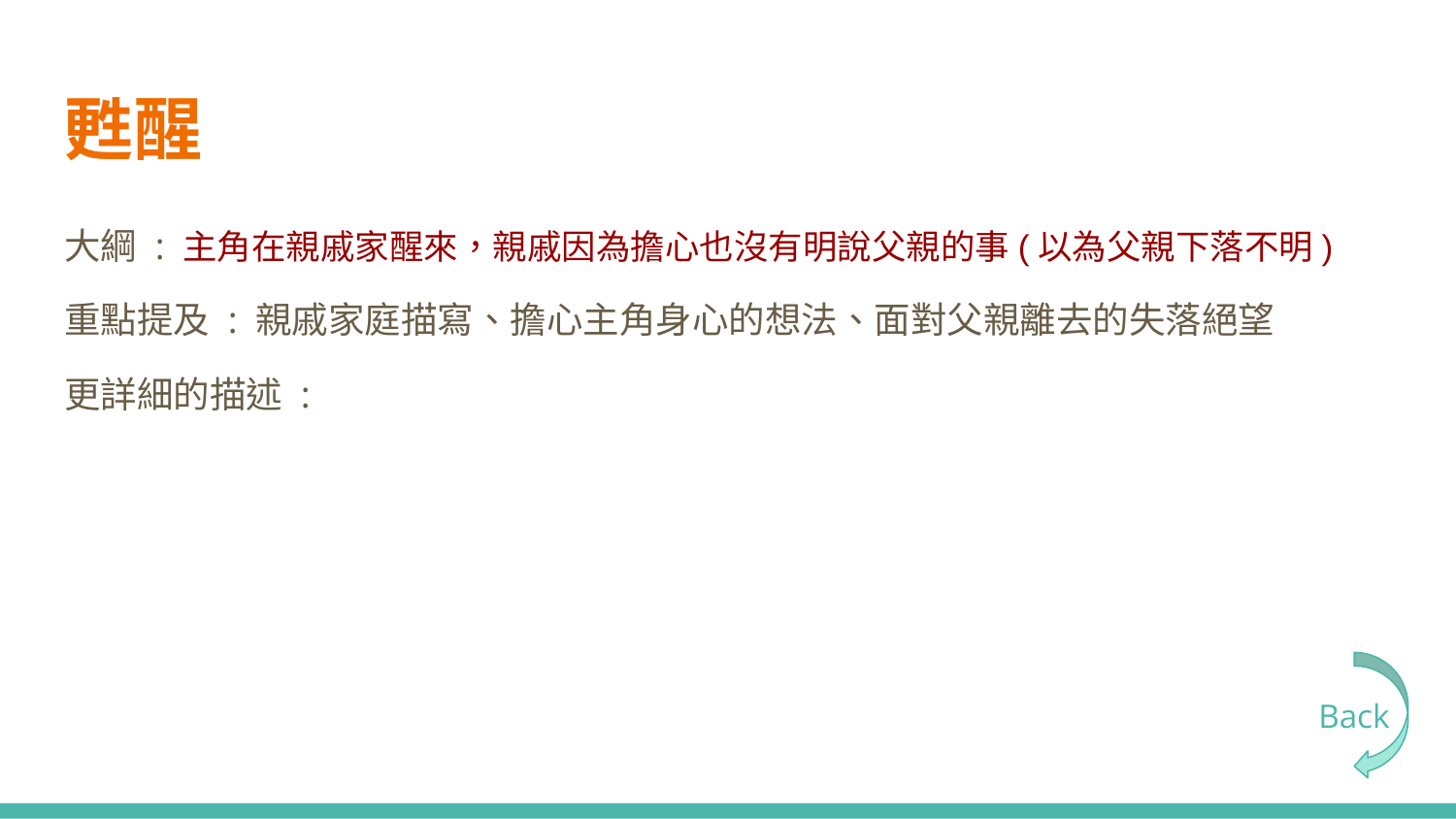

# 甦醒
大綱 : 主角在親戚家醒來，親戚因為擔心也沒有明說父親的事(以為父親下落不明)
重點提及 : 親戚家庭描寫、擔心主角身心的想法、面對父親離去的失落絕望
更詳細的描述 :

Back